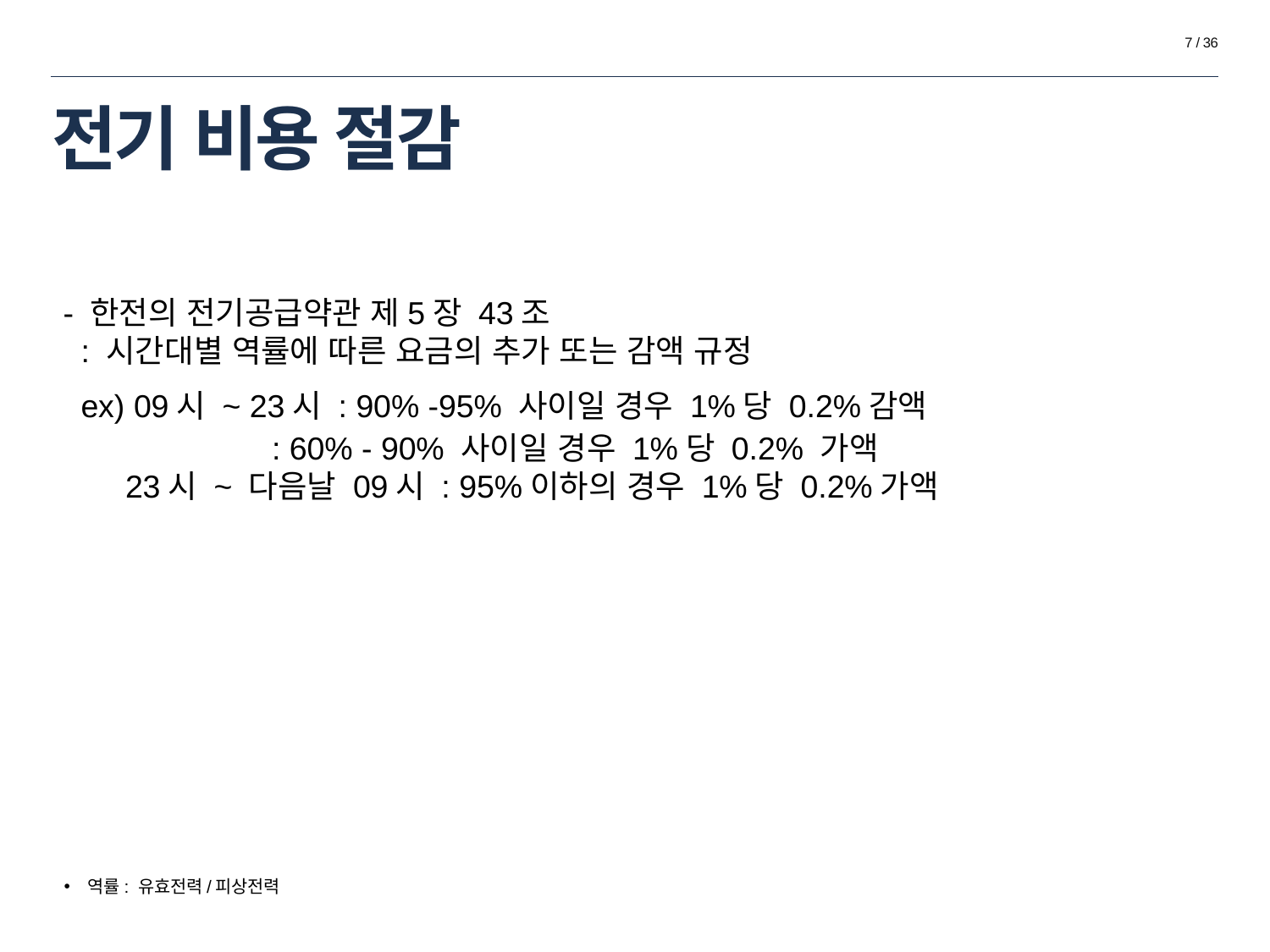

7 / 36
# 전기 비용 절감
- 한전의 전기공급약관 제5장 43조
  : 시간대별 역률에 따른 요금의 추가 또는 감액 규정

  ex) 09시 ~ 23시 : 90% -95% 사이일 경우 1%당 0.2%감액
                       : 60% - 90% 사이일 경우 1%당 0.2% 가액
       23시 ~ 다음날 09시 : 95%이하의 경우 1%당 0.2%가액
역률: 유효전력/피상전력